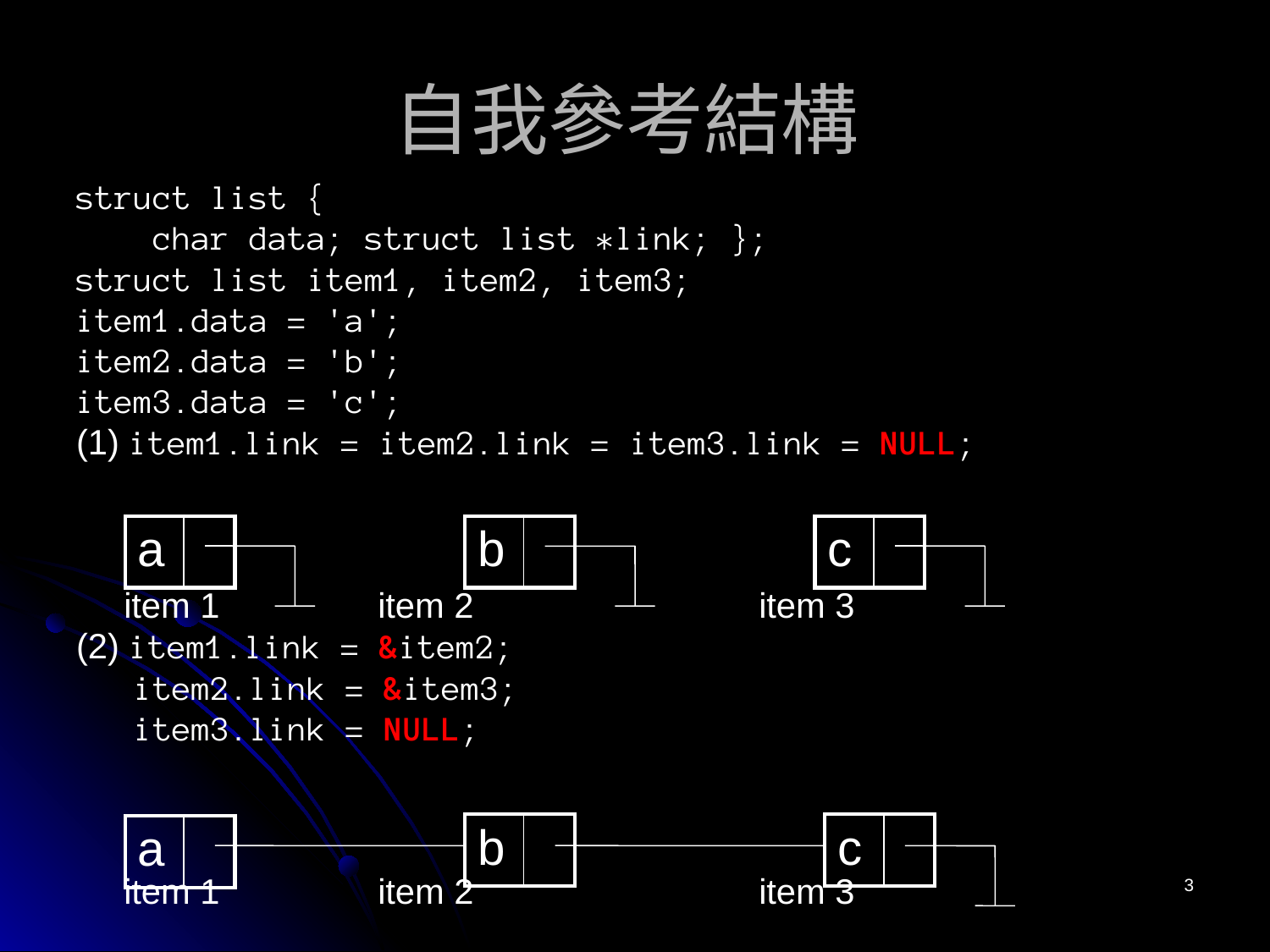

# 自我參考結構
struct list {
    char data; struct list *link; };
struct list item1, item2, item3;
item1.data = 'a';
item2.data = 'b';
item3.data = 'c';
(1) item1.link = item2.link = item3.link = NULL;

	item 1		item 2 			item 3
(2) item1.link = &item2;
   item2.link = &item3;
   item3.link = NULL;

	item 1		item 2 			item 3
| a |  |
| --- | --- |
| b |  |
| --- | --- |
| c |  |
| --- | --- |

| b |  |
| --- | --- |
| c |  |
| --- | --- |
| a |  |
| --- | --- |

3